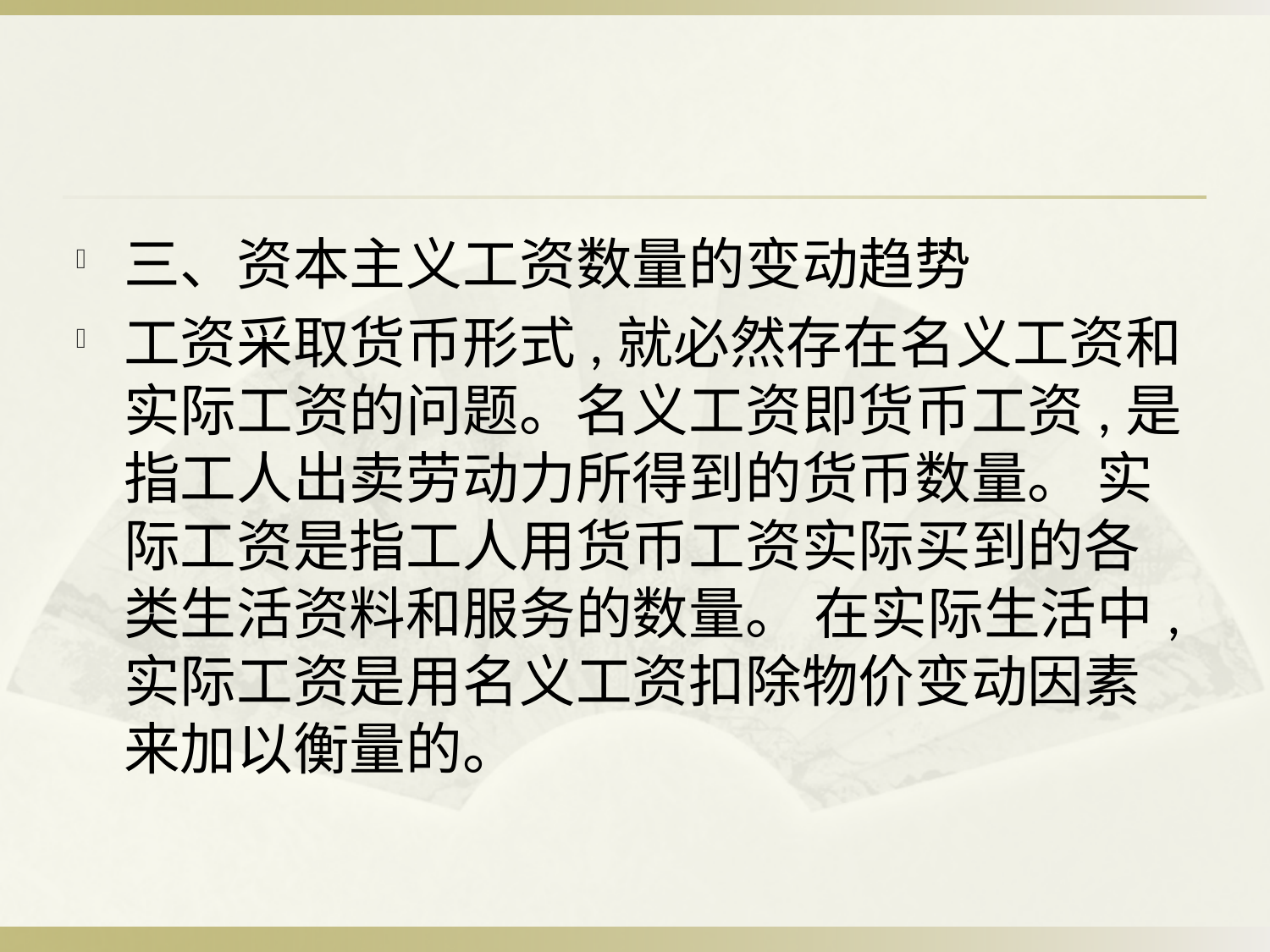

#
三、资本主义工资数量的变动趋势
工资采取货币形式,就必然存在名义工资和实际工资的问题。名义工资即货币工资,是指工人出卖劳动力所得到的货币数量。 实际工资是指工人用货币工资实际买到的各类生活资料和服务的数量。 在实际生活中,实际工资是用名义工资扣除物价变动因素来加以衡量的。